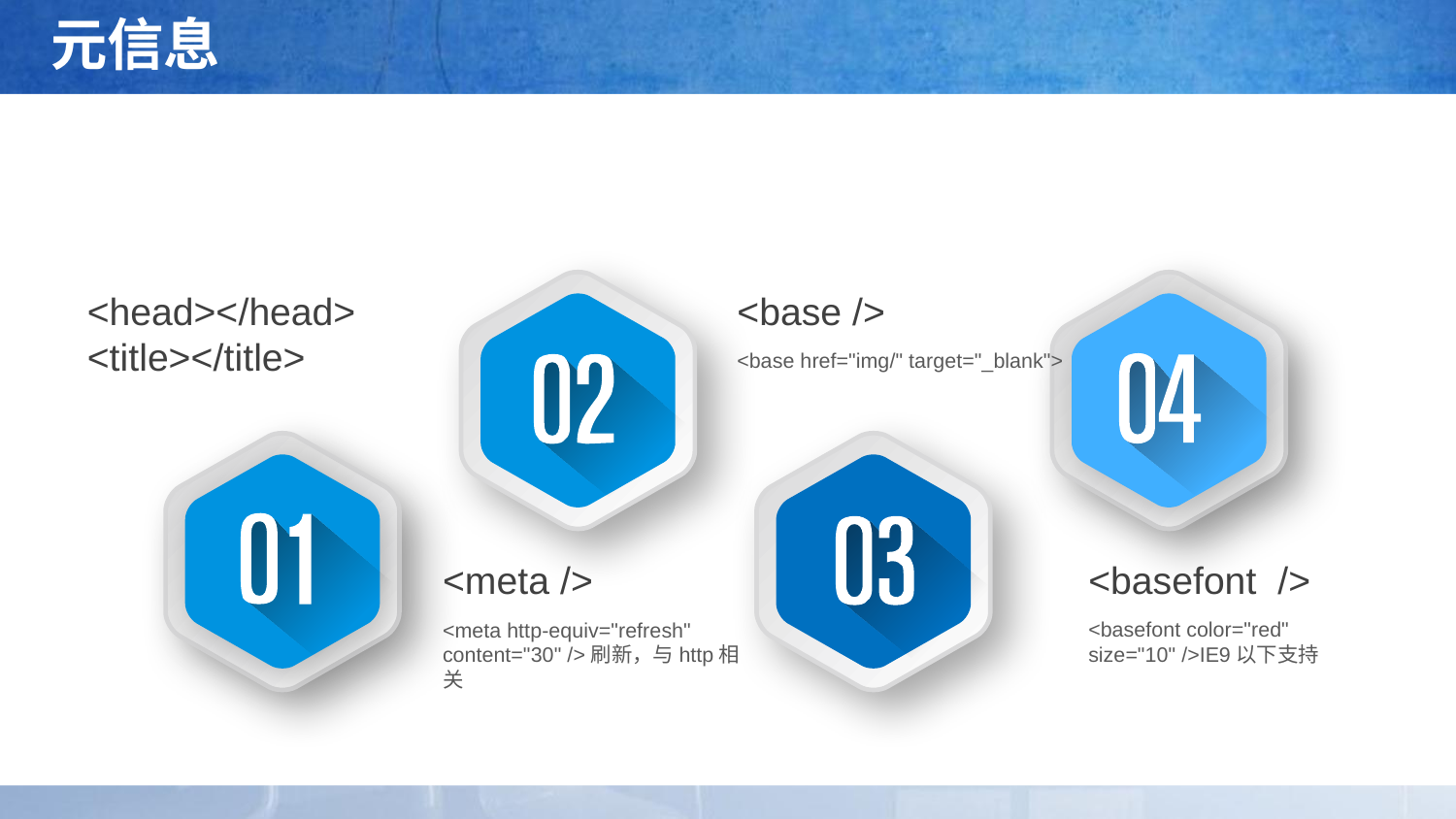

# 元信息

<head></head>
<title></title>

<base />
<base href="img/" target="_blank">

<basefont  />
<basefont color="red" size="10" />IE9以下支持
<meta />
<meta http-equiv="refresh" content="30" />刷新，与http相关